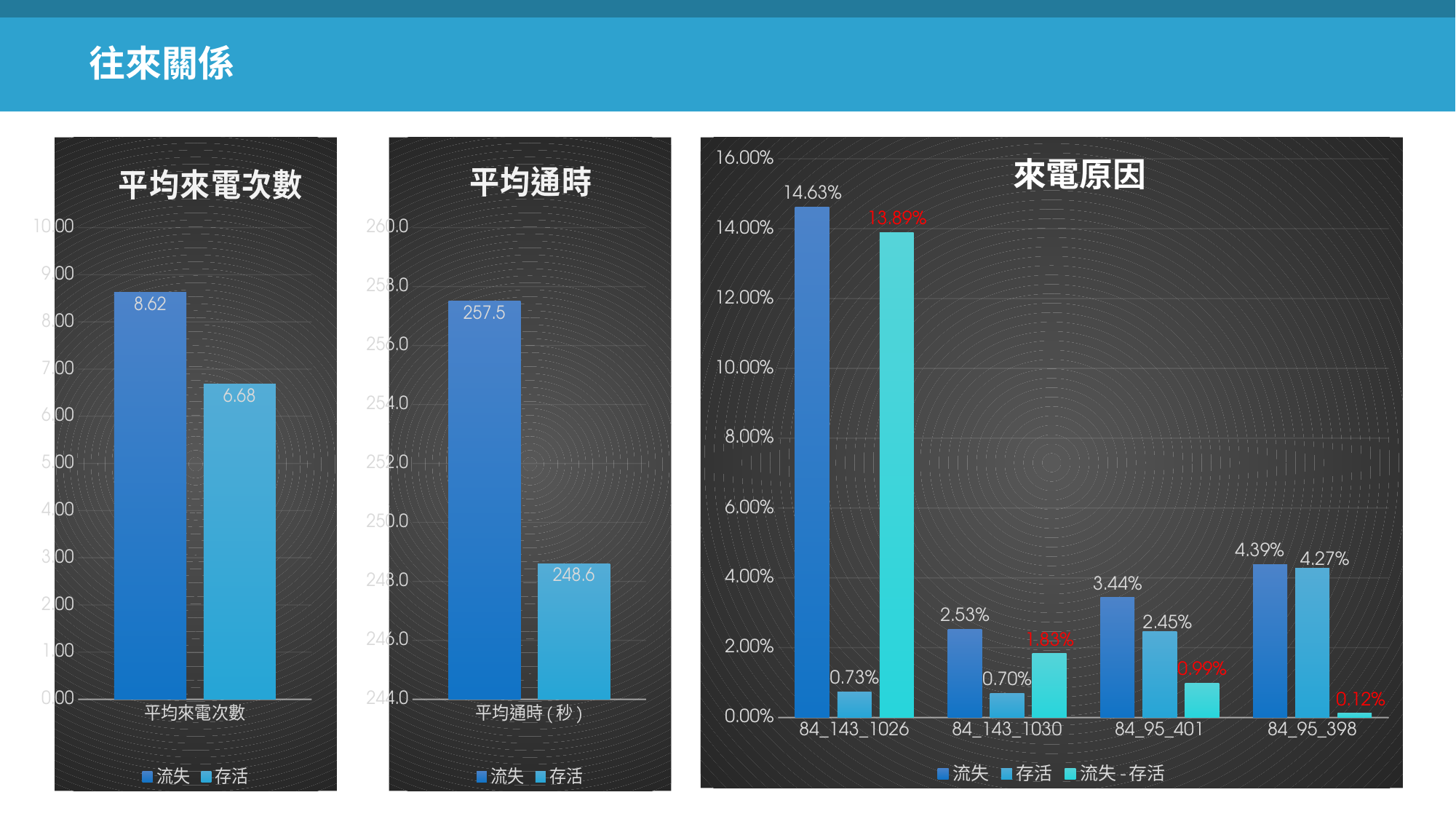

往來關係
來電原因

### Chart: 平均來電次數

| Category | 流失 | 存活 |
|---|---|---|
| 平均來電次數 | 8.623894 | 6.68 |

### Chart: 平均通時

| Category | 流失 | 存活 |
|---|---|---|
| 平均通時(秒) | 257.5 | 248.6 |

### Chart

| Category | 流失 | 存活 | 流失-存活 |
|---|---|---|---|
| 84_143_1026 | 0.14627159226953992 | 0.007348759231731934 | 0.138922833037808 |
| 84_143_1030 | 0.025269368907131863 | 0.006982496076492332 | 0.018286872830639532 |
| 84_95_401 | 0.03437660338635198 | 0.024526501212469257 | 0.00985010217388272 |
| 84_95_398 | 0.04386865059004618 | 0.04268831627445411 | 0.0011803343155920715 |